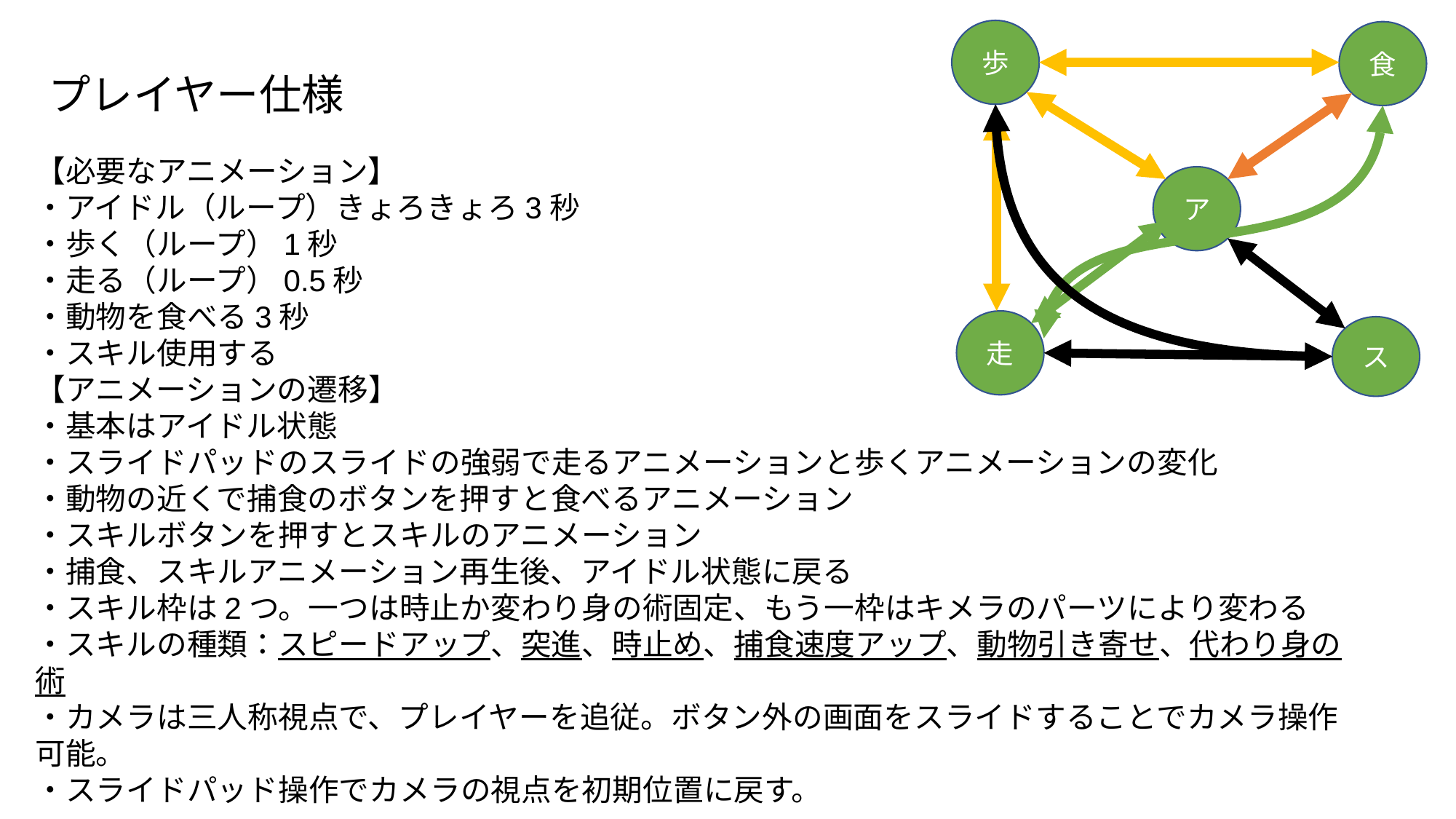

歩
食
プレイヤー仕様
【必要なアニメーション】
・アイドル（ループ）きょろきょろ3秒
・歩く（ループ）1秒
・走る（ループ）0.5秒
・動物を食べる3秒
・スキル使用する
【アニメーションの遷移】
・基本はアイドル状態
・スライドパッドのスライドの強弱で走るアニメーションと歩くアニメーションの変化
・動物の近くで捕食のボタンを押すと食べるアニメーション
・スキルボタンを押すとスキルのアニメーション
・捕食、スキルアニメーション再生後、アイドル状態に戻る
・スキル枠は2つ。一つは時止か変わり身の術固定、もう一枠はキメラのパーツにより変わる
・スキルの種類：スピードアップ、突進、時止め、捕食速度アップ、動物引き寄せ、代わり身の術
・カメラは三人称視点で、プレイヤーを追従。ボタン外の画面をスライドすることでカメラ操作可能。
・スライドパッド操作でカメラの視点を初期位置に戻す。
ア
走
ス